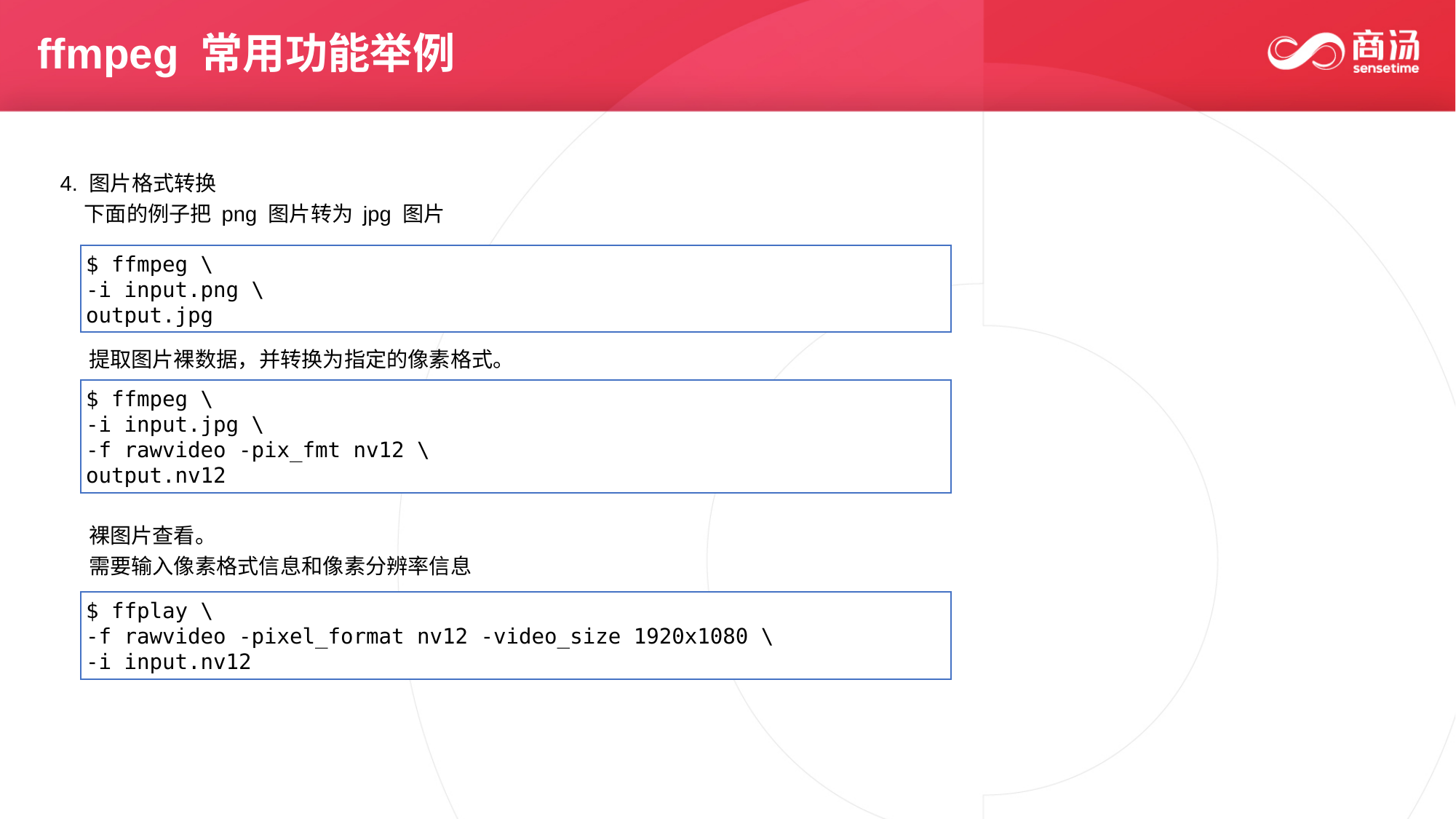

ffmpeg 常用功能举例
4. 图片格式转换
    下面的例子把 png 图片转为 jpg 图片
$ ffmpeg \
-i input.png \
output.jpg
     提取图片裸数据，并转换为指定的像素格式。

$ ffmpeg \
-i input.jpg \
-f rawvideo -pix_fmt nv12 \
output.nv12
     裸图片查看。
     需要输入像素格式信息和像素分辨率信息

$ ffplay \
-f rawvideo -pixel_format nv12 -video_size 1920x1080 \
-i input.nv12
17